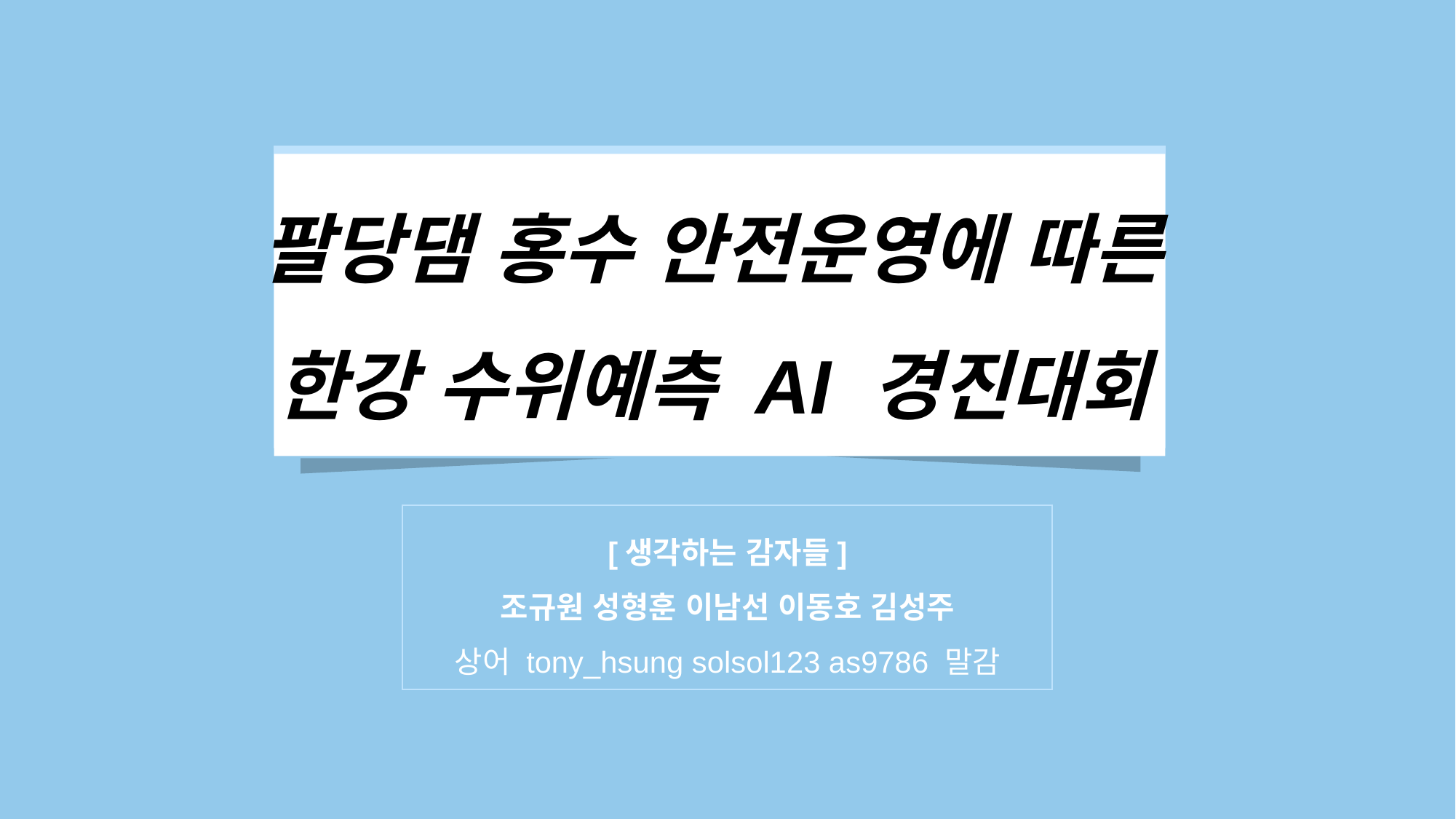

팔당댐 홍수 안전운영에 따른 한강 수위예측 AI 경진대회
[생각하는 감자들]
조규원 성형훈 이남선 이동호 김성주
상어 tony_hsung solsol123 as9786 말감